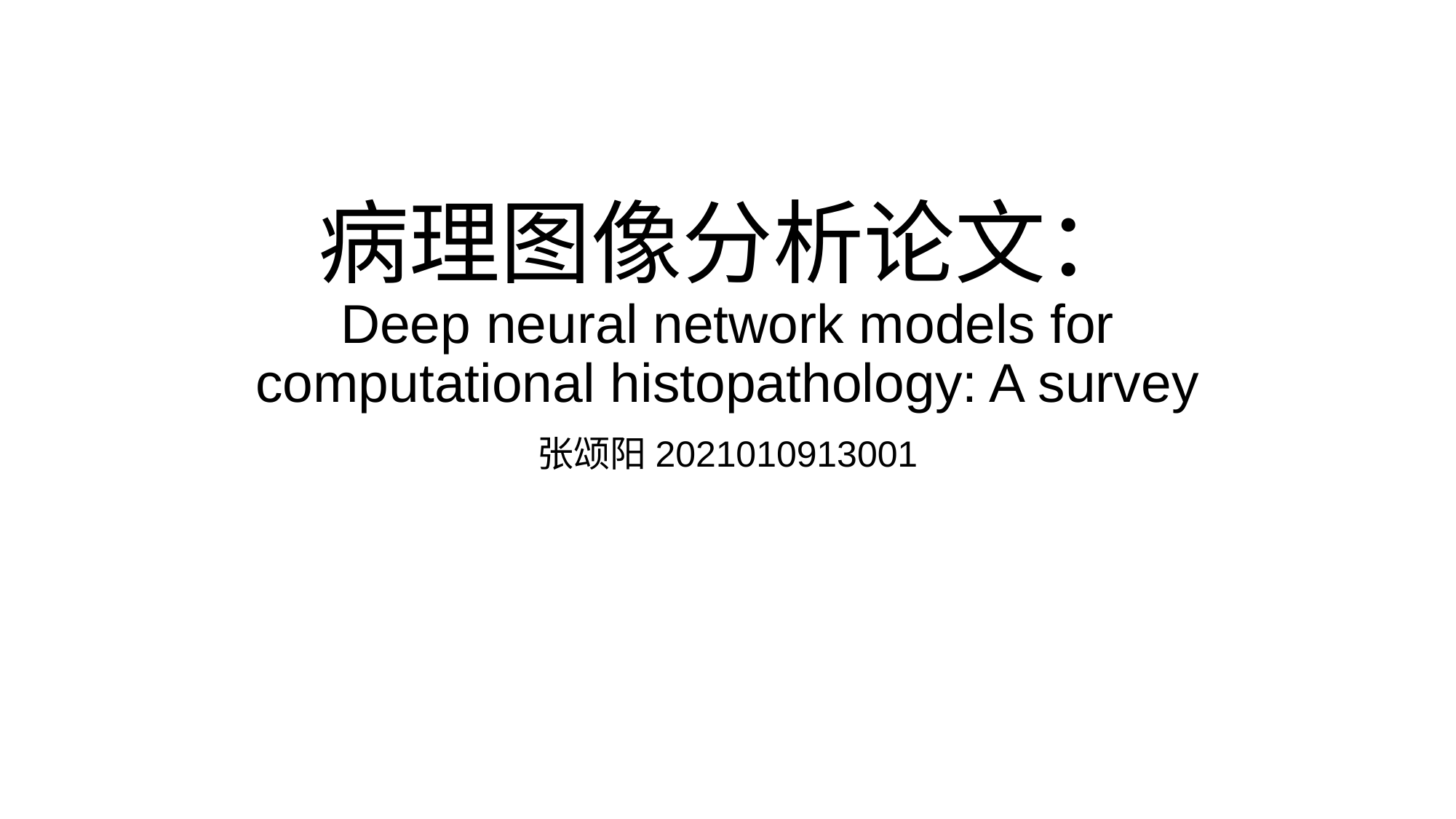

# 病理图像分析论文： Deep neural network models for computational histopathology: A survey
张颂阳2021010913001